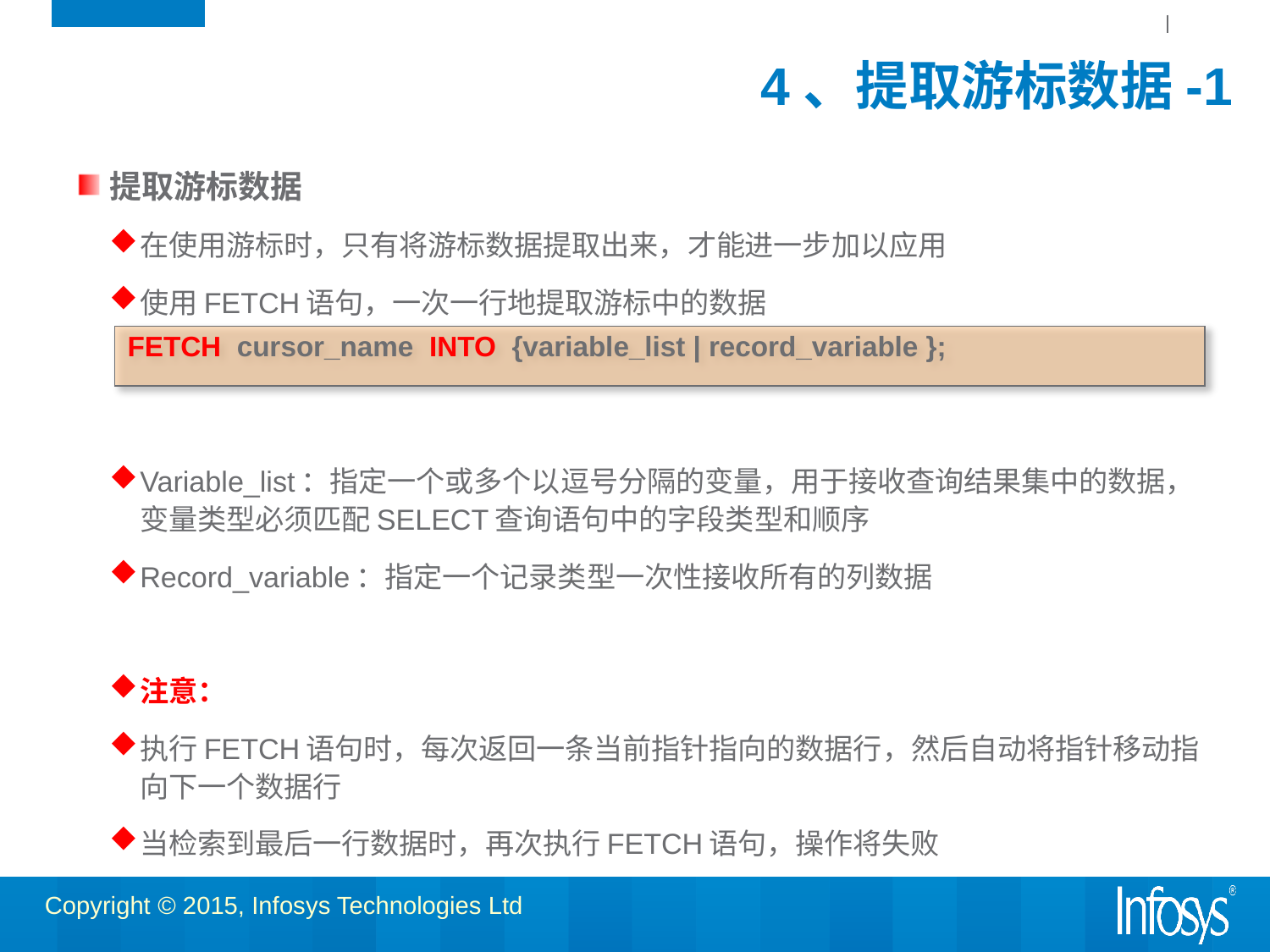

# 4、提取游标数据-1
提取游标数据
在使用游标时，只有将游标数据提取出来，才能进一步加以应用
使用FETCH语句，一次一行地提取游标中的数据

Variable_list：指定一个或多个以逗号分隔的变量，用于接收查询结果集中的数据，变量类型必须匹配SELECT查询语句中的字段类型和顺序
Record_variable：指定一个记录类型一次性接收所有的列数据

注意：
执行FETCH语句时，每次返回一条当前指针指向的数据行，然后自动将指针移动指向下一个数据行
当检索到最后一行数据时，再次执行FETCH语句，操作将失败

FETCH  cursor_name  INTO  {variable_list | record_variable };